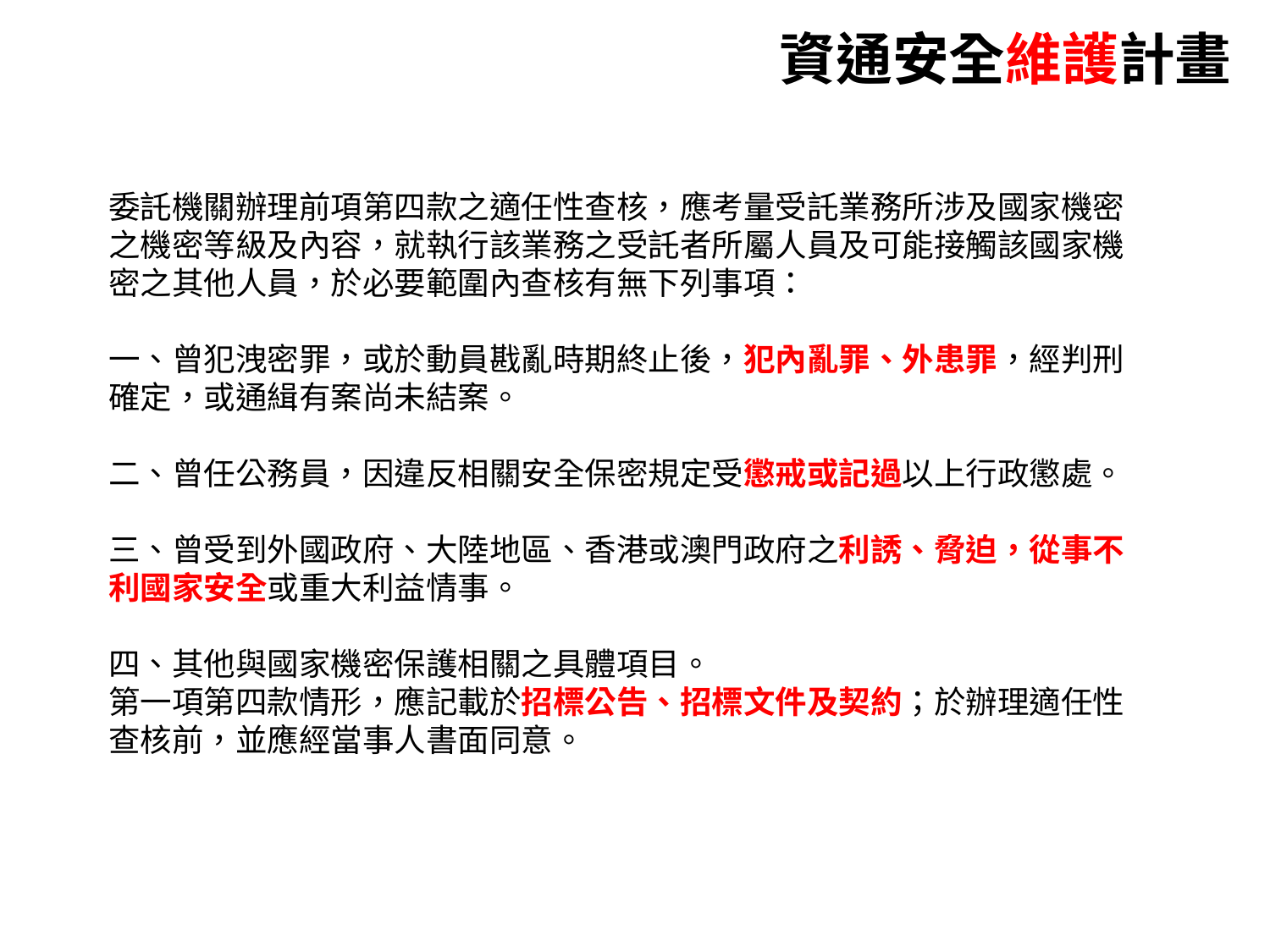

資通安全維護計畫
委託機關辦理前項第四款之適任性查核，應考量受託業務所涉及國家機密
之機密等級及內容，就執行該業務之受託者所屬人員及可能接觸該國家機
密之其他人員，於必要範圍內查核有無下列事項：
一、曾犯洩密罪，或於動員戡亂時期終止後，犯內亂罪、外患罪，經判刑
確定，或通緝有案尚未結案。
二、曾任公務員，因違反相關安全保密規定受懲戒或記過以上行政懲處。
三、曾受到外國政府、大陸地區、香港或澳門政府之利誘、脅迫，從事不
利國家安全或重大利益情事。
四、其他與國家機密保護相關之具體項目。
第一項第四款情形，應記載於招標公告、招標文件及契約；於辦理適任性
查核前，並應經當事人書面同意。